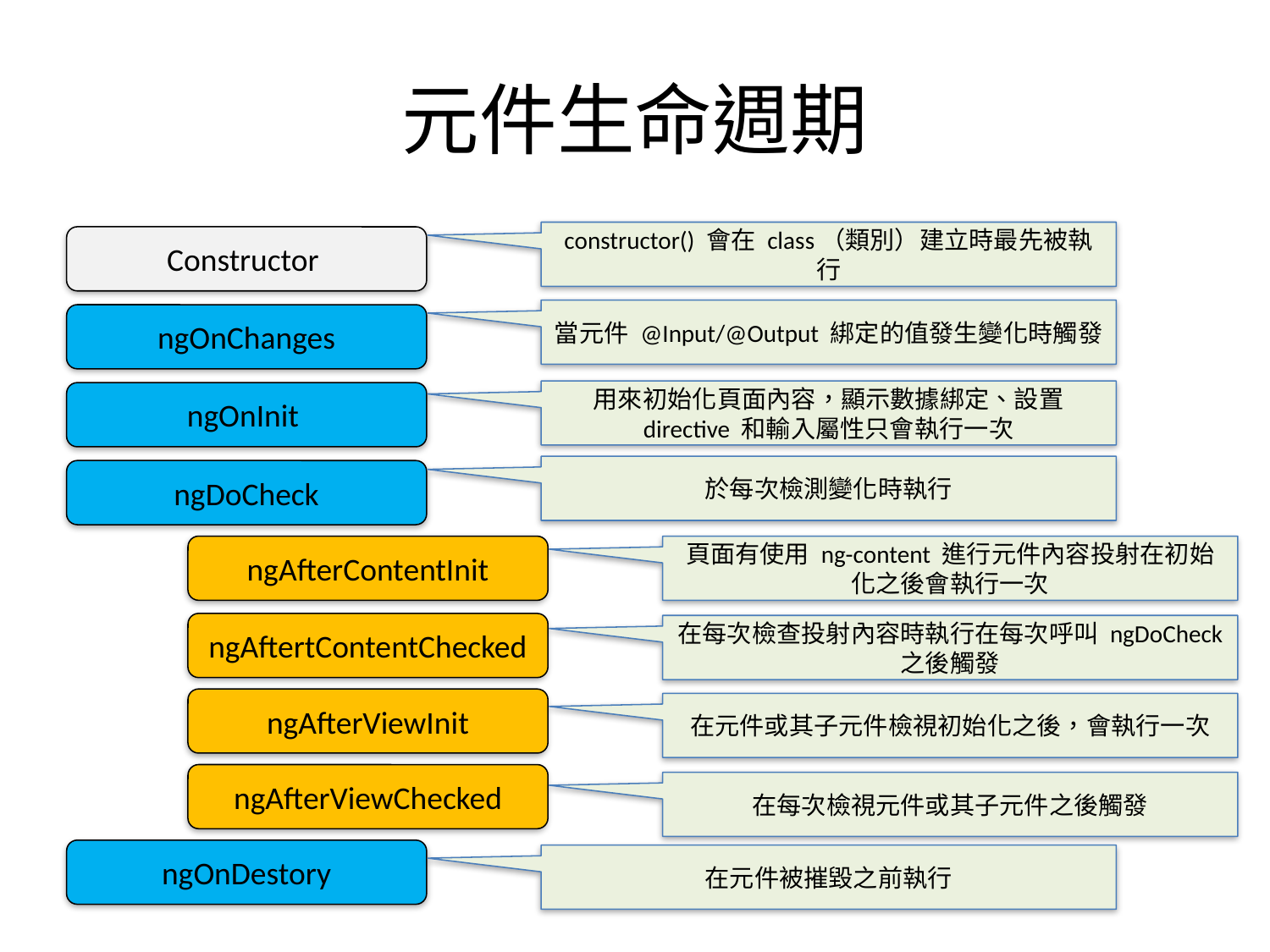

# 元件生命週期

constructor() 會在 class（類別）建立時最先被執行
Constructor
ngOnChanges
ngOnInit
ngDoCheck
ngAfterContentInit
ngAftertContentChecked
ngAfterViewInit
ngAfterViewChecked
ngOnDestory
當元件 @Input/@Output 綁定的值發生變化時觸發
用來初始化頁面內容，顯示數據綁定、設置 directive 和輸入屬性只會執行一次
於每次檢測變化時執行
頁面有使用 ng-content 進行元件內容投射在初始化之後會執行一次
在每次檢查投射內容時執行在每次呼叫 ngDoCheck 之後觸發
在元件或其子元件檢視初始化之後，會執行一次
在每次檢視元件或其子元件之後觸發
在元件被摧毀之前執行